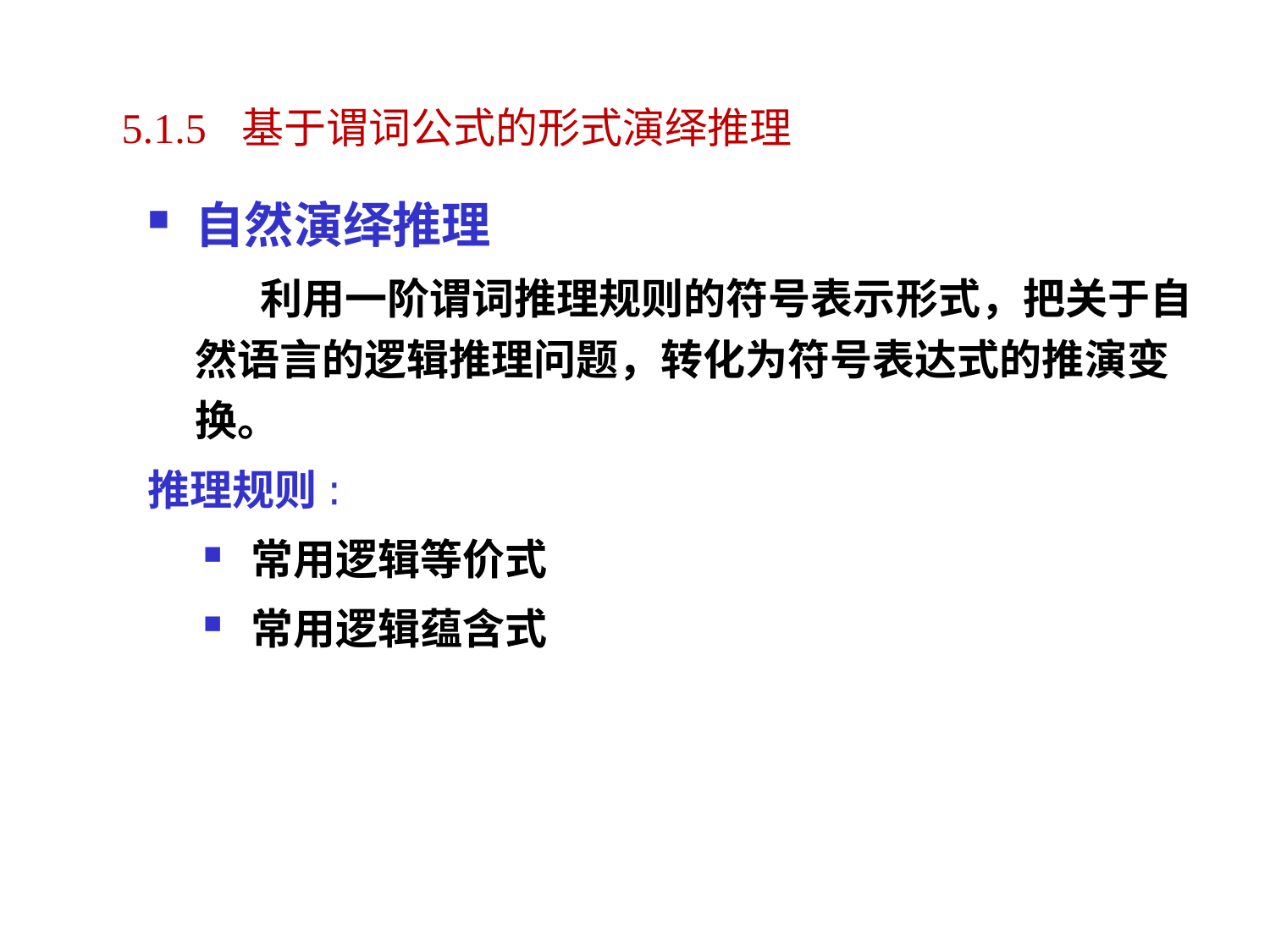

5.1.5 基于谓词公式的形式演绎推理

自然演绎推理
             利用一阶谓词推理规则的符号表示形式，把关于自然语言的逻辑推理问题，转化为符号表达式的推演变换。
推理规则:
常用逻辑等价式
常用逻辑蕴含式